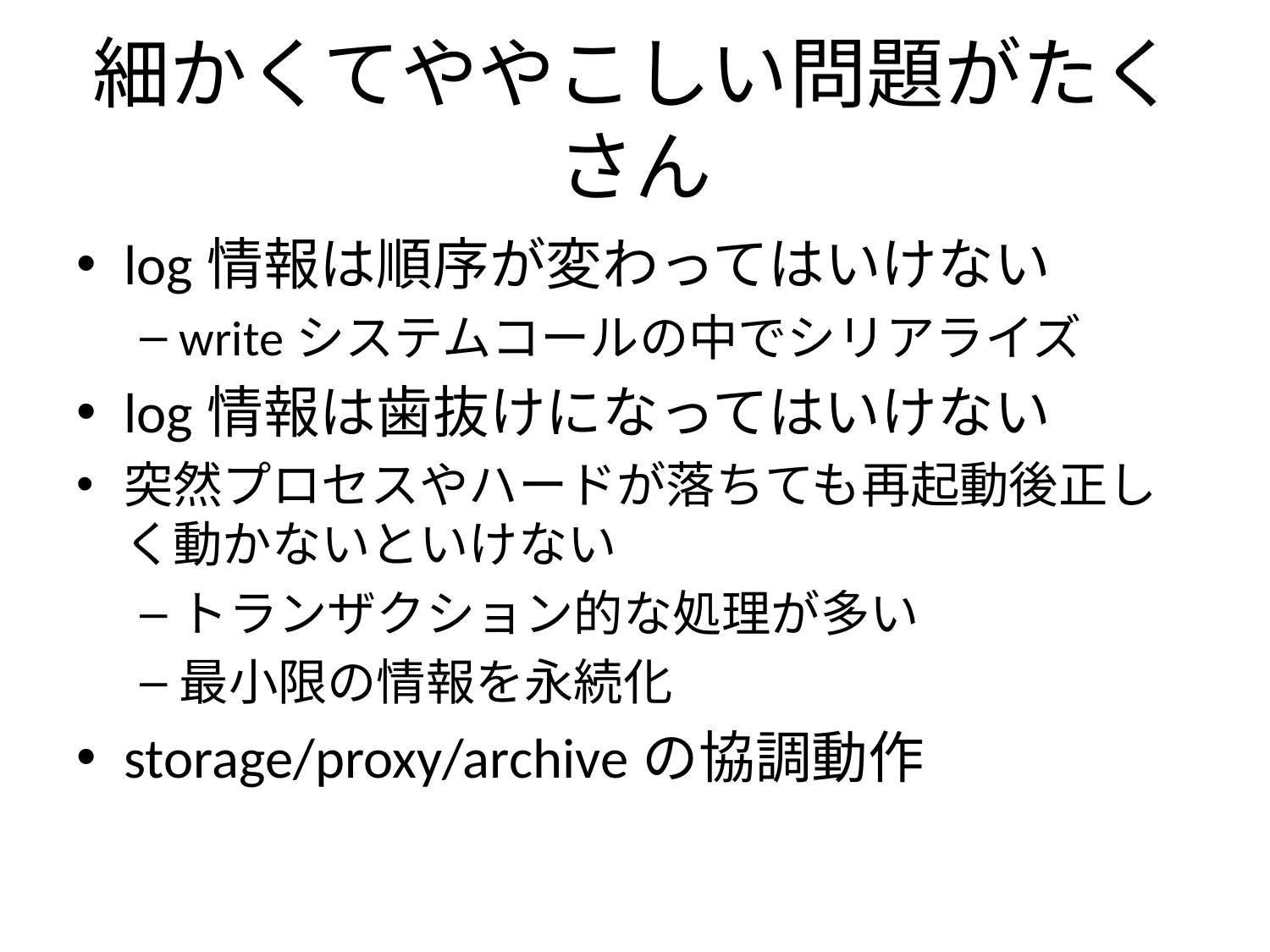

# 細かくてややこしい問題がたくさん
log情報は順序が変わってはいけない
writeシステムコールの中でシリアライズ
log情報は歯抜けになってはいけない
突然プロセスやハードが落ちても再起動後正しく動かないといけない
トランザクション的な処理が多い
最小限の情報を永続化
storage/proxy/archiveの協調動作